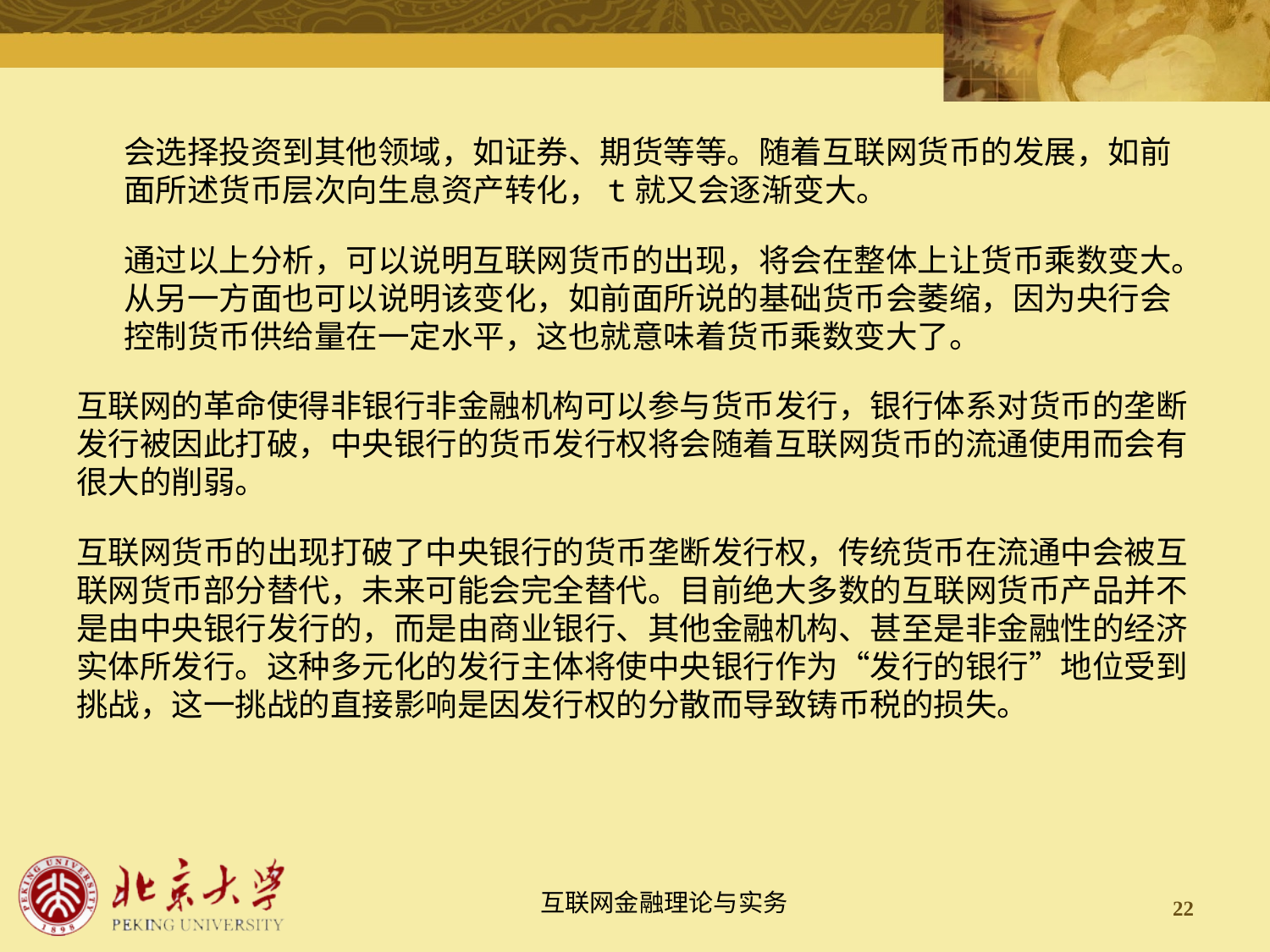

会选择投资到其他领域，如证券、期货等等。随着互联网货币的发展，如前面所述货币层次向生息资产转化，t就又会逐渐变大。
通过以上分析，可以说明互联网货币的出现，将会在整体上让货币乘数变大。从另一方面也可以说明该变化，如前面所说的基础货币会萎缩，因为央行会控制货币供给量在一定水平，这也就意味着货币乘数变大了。
互联网的革命使得非银行非金融机构可以参与货币发行，银行体系对货币的垄断发行被因此打破，中央银行的货币发行权将会随着互联网货币的流通使用而会有很大的削弱。
互联网货币的出现打破了中央银行的货币垄断发行权，传统货币在流通中会被互联网货币部分替代，未来可能会完全替代。目前绝大多数的互联网货币产品并不是由中央银行发行的，而是由商业银行、其他金融机构、甚至是非金融性的经济实体所发行。这种多元化的发行主体将使中央银行作为“发行的银行”地位受到挑战，这一挑战的直接影响是因发行权的分散而导致铸币税的损失。
22